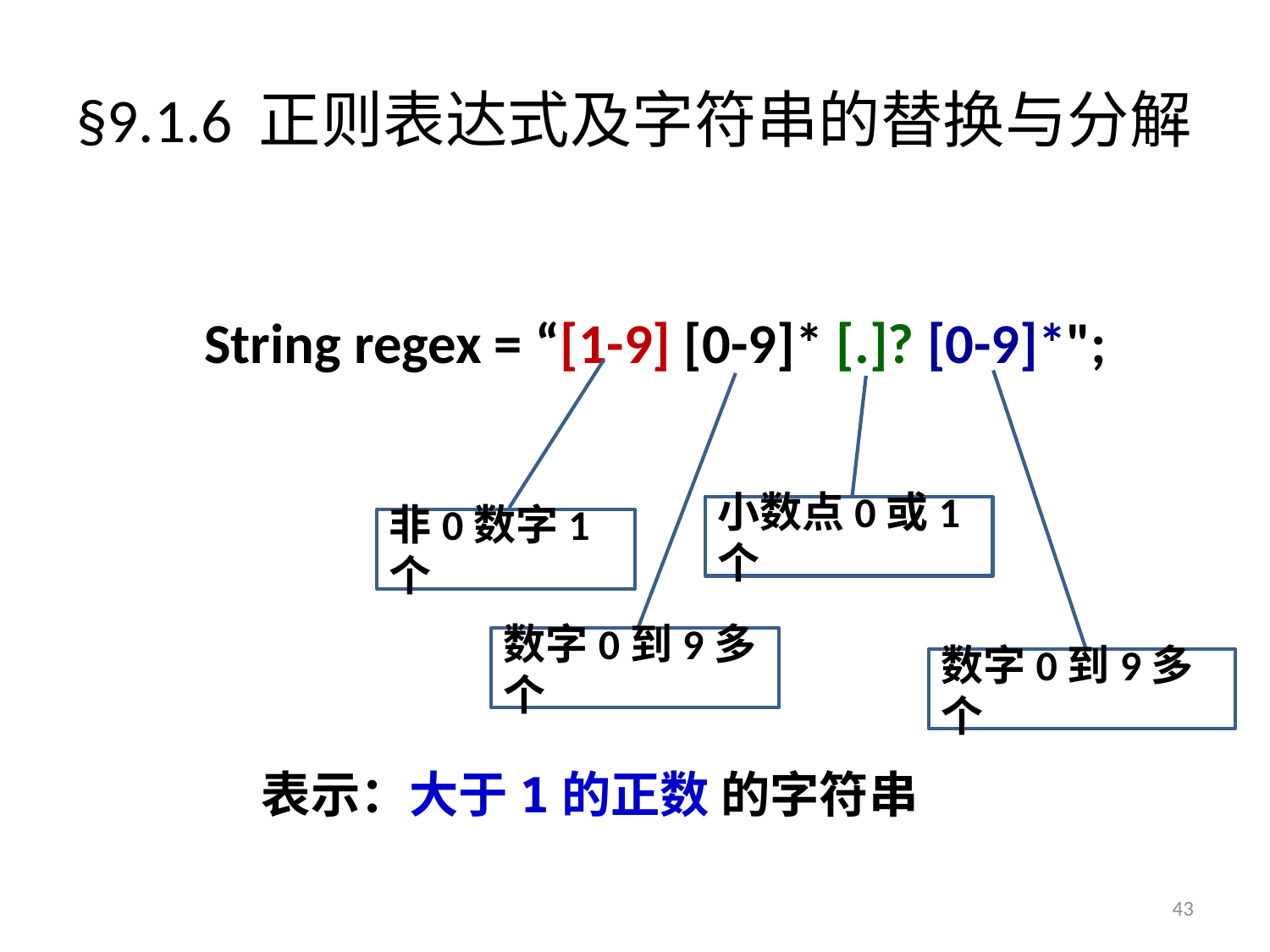

# §9.1.6 正则表达式及字符串的替换与分解

String regex = “[1-9] [0-9]* [.]? [0-9]*";

小数点0或1个
非0数字1个
数字0到9多个
数字0到9多个
表示：大于1的正数 的字符串
43